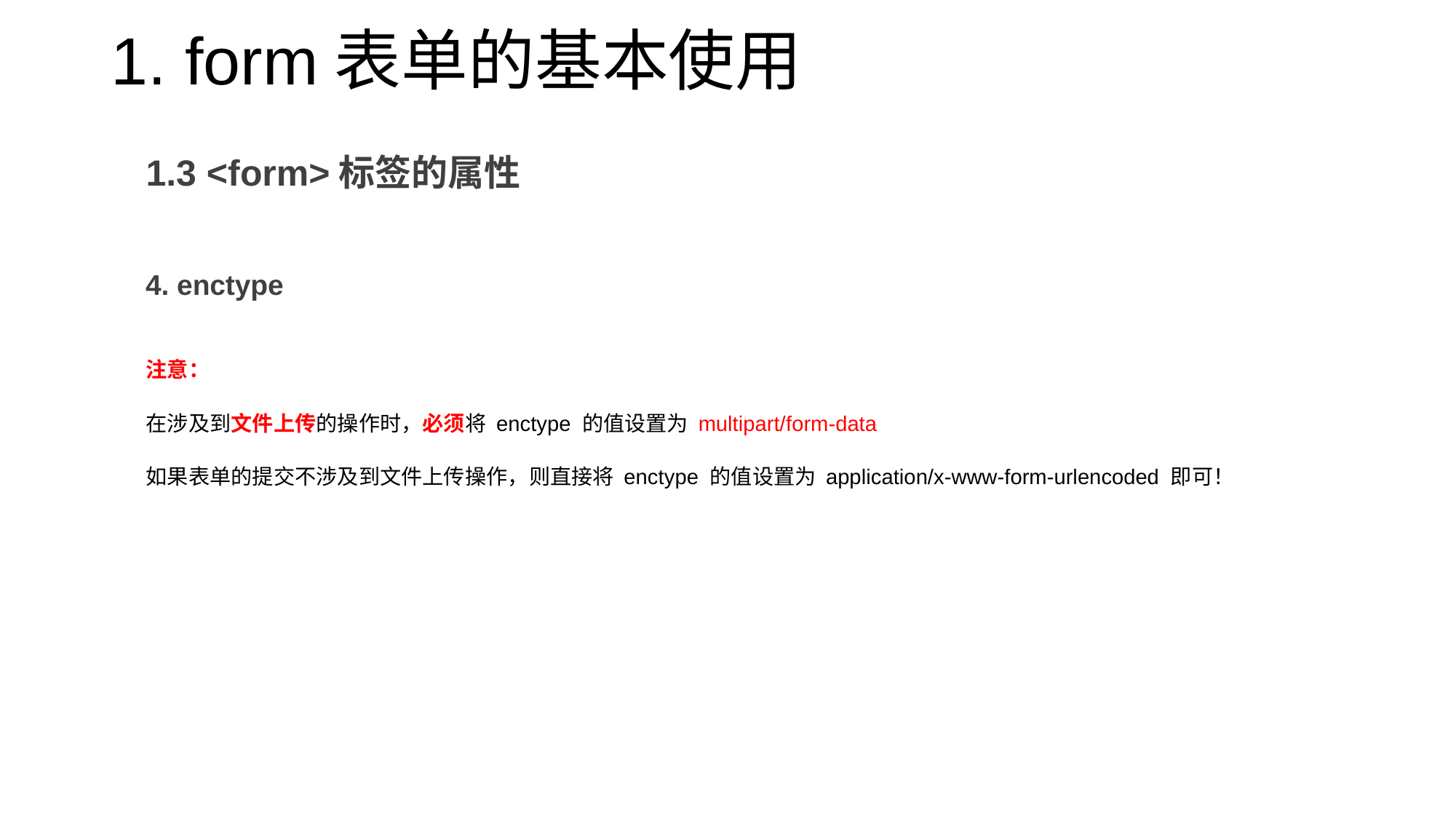

# 1. form表单的基本使用
1.3 <form>标签的属性
4. enctype
注意：
在涉及到文件上传的操作时，必须将 enctype 的值设置为 multipart/form-data
如果表单的提交不涉及到文件上传操作，则直接将 enctype 的值设置为 application/x-www-form-urlencoded 即可！